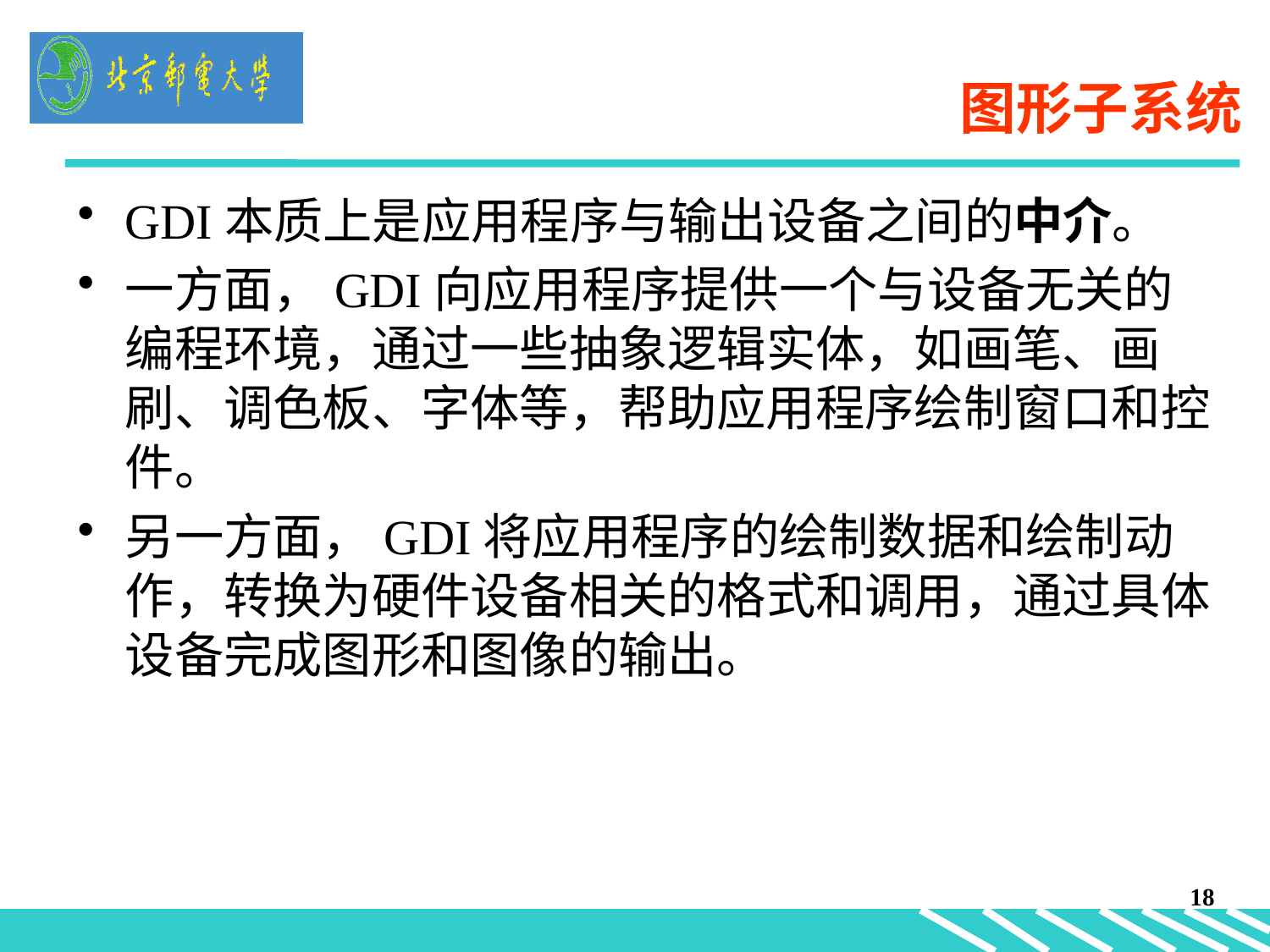

# 图形子系统
GDI本质上是应用程序与输出设备之间的中介。
一方面，GDI向应用程序提供一个与设备无关的编程环境，通过一些抽象逻辑实体，如画笔、画刷、调色板、字体等，帮助应用程序绘制窗口和控件。
另一方面，GDI将应用程序的绘制数据和绘制动作，转换为硬件设备相关的格式和调用，通过具体设备完成图形和图像的输出。
18